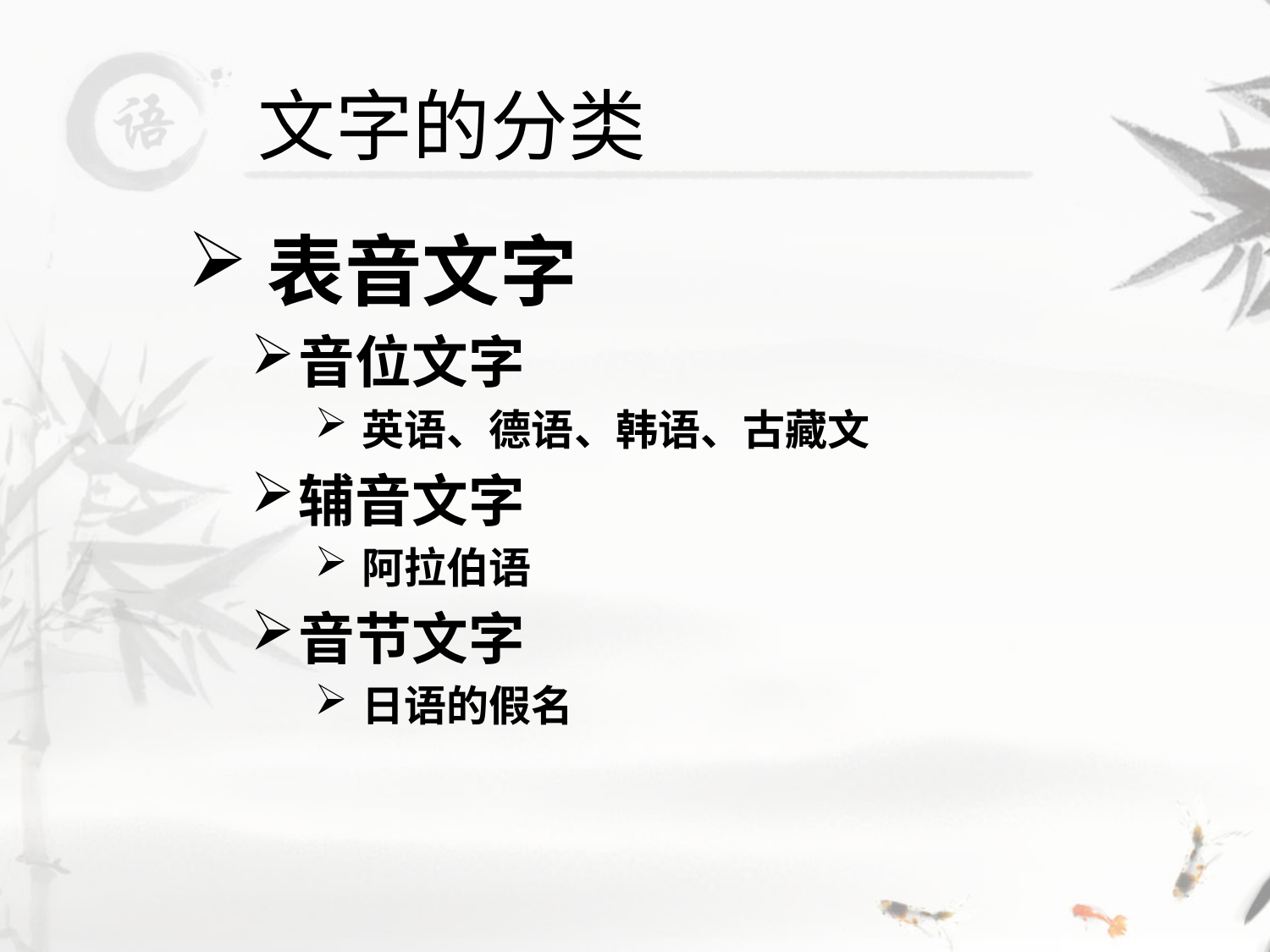

# 文字的分类
表音文字
音位文字
英语、德语、韩语、古藏文
辅音文字
阿拉伯语
音节文字
日语的假名